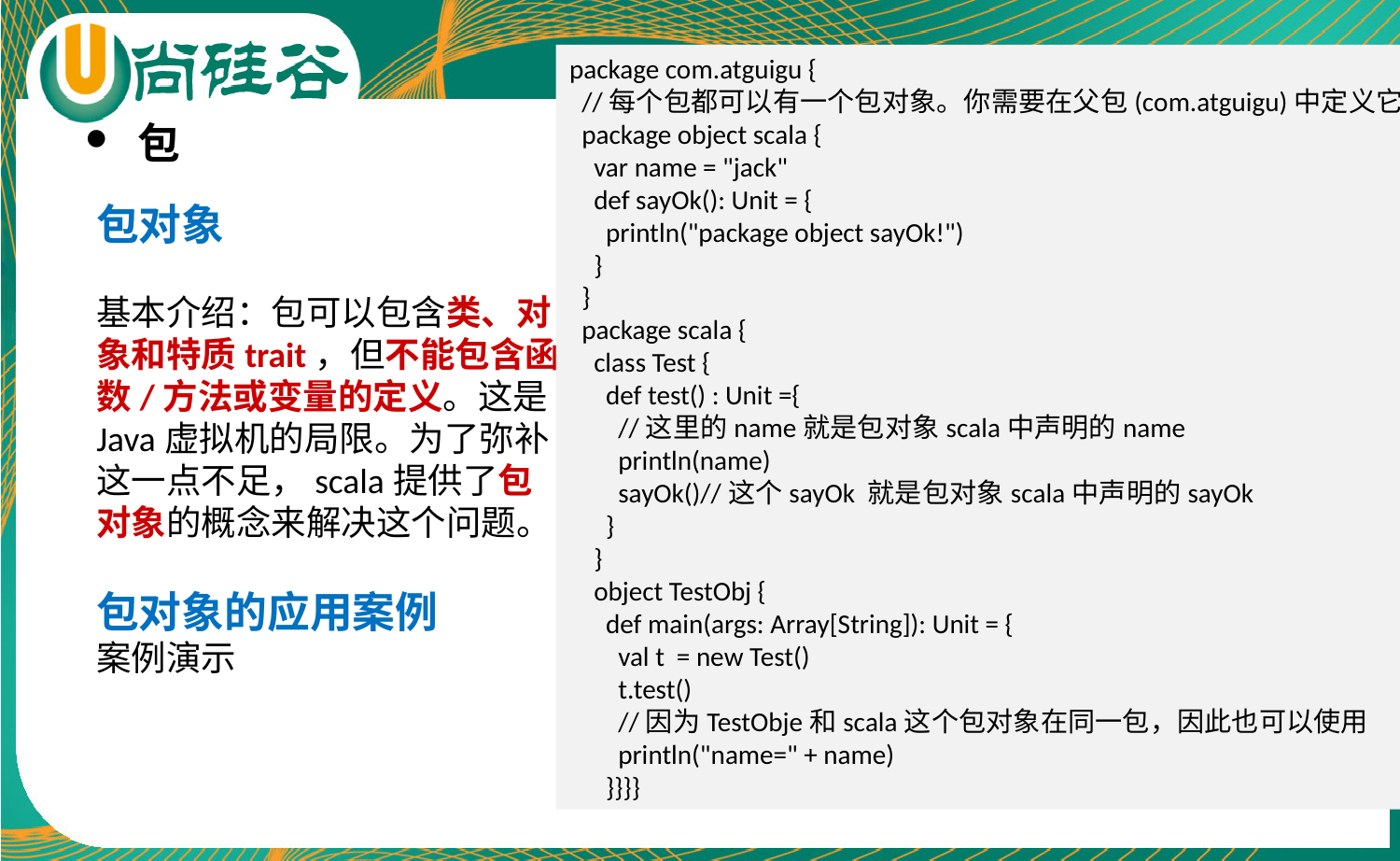

package com.atguigu {
  //每个包都可以有一个包对象。你需要在父包(com.atguigu)中定义它,且名称与子包一样。
  package object scala {
    var name = "jack"
    def sayOk(): Unit = {
      println("package object sayOk!")
    }
  }
  package scala {
    class Test {
      def test() : Unit ={
        //这里的name就是包对象scala中声明的name
        println(name)
        sayOk()//这个sayOk 就是包对象scala中声明的sayOk
      }
    }
    object TestObj {
      def main(args: Array[String]): Unit = {
        val t  = new Test()
        t.test()
        //因为TestObje和scala这个包对象在同一包，因此也可以使用
        println("name=" + name)
      }}}}
包

包对象

基本介绍：包可以包含类、对象和特质trait，但不能包含函数/方法或变量的定义。这是Java虚拟机的局限。为了弥补这一点不足，scala提供了包对象的概念来解决这个问题。

包对象的应用案例
案例演示